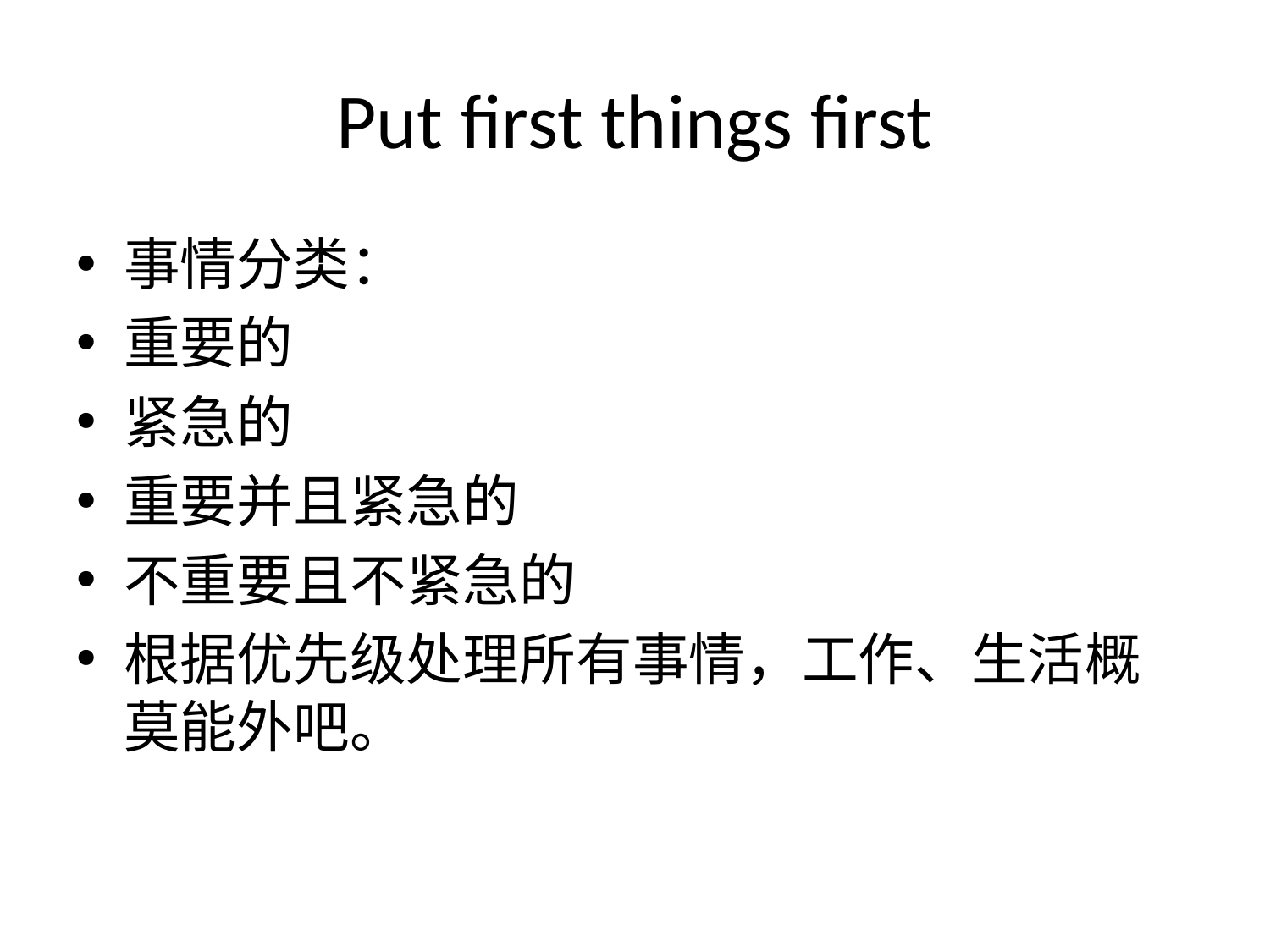

# Put first things first
事情分类：
重要的
紧急的
重要并且紧急的
不重要且不紧急的
根据优先级处理所有事情，工作、生活概莫能外吧。